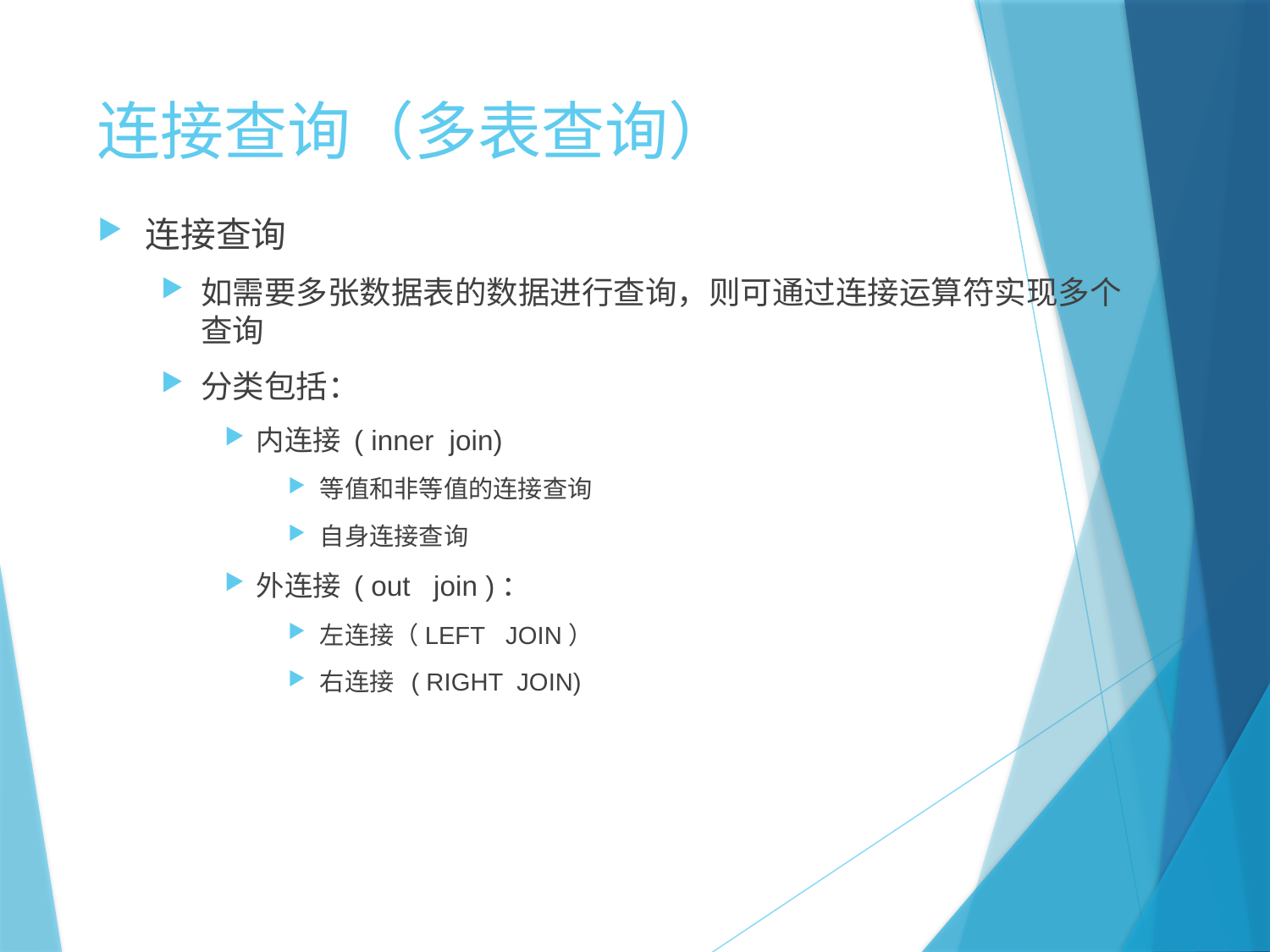

# 连接查询（多表查询）
连接查询
如需要多张数据表的数据进行查询，则可通过连接运算符实现多个查询
分类包括：
内连接 ( inner  join)
等值和非等值的连接查询
自身连接查询
外连接 ( out   join )：
左连接（LEFT   JOIN）
右连接  ( RIGHT  JOIN)